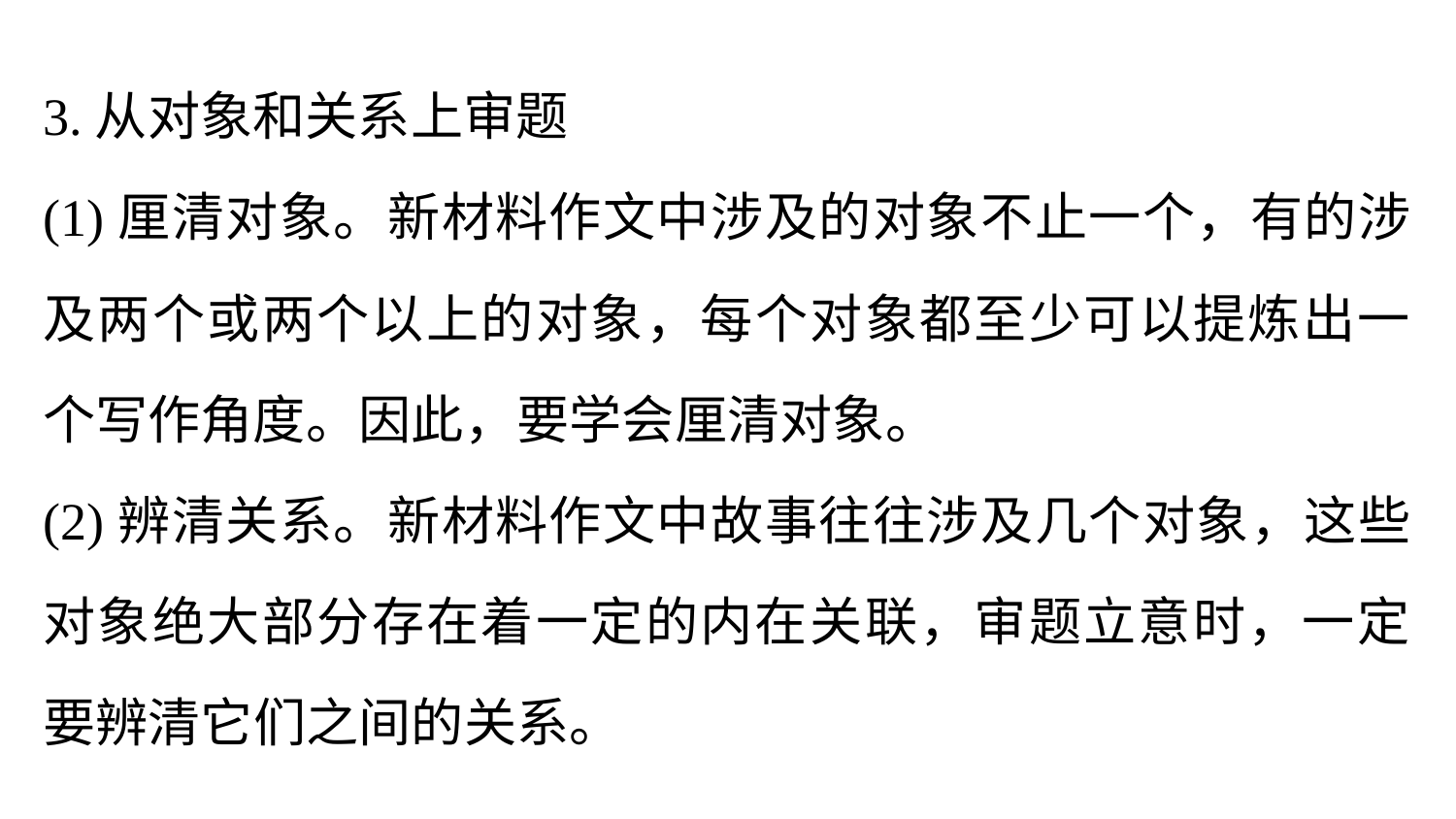

3.从对象和关系上审题
(1)厘清对象。新材料作文中涉及的对象不止一个，有的涉及两个或两个以上的对象，每个对象都至少可以提炼出一个写作角度。因此，要学会厘清对象。
(2)辨清关系。新材料作文中故事往往涉及几个对象，这些对象绝大部分存在着一定的内在关联，审题立意时，一定要辨清它们之间的关系。